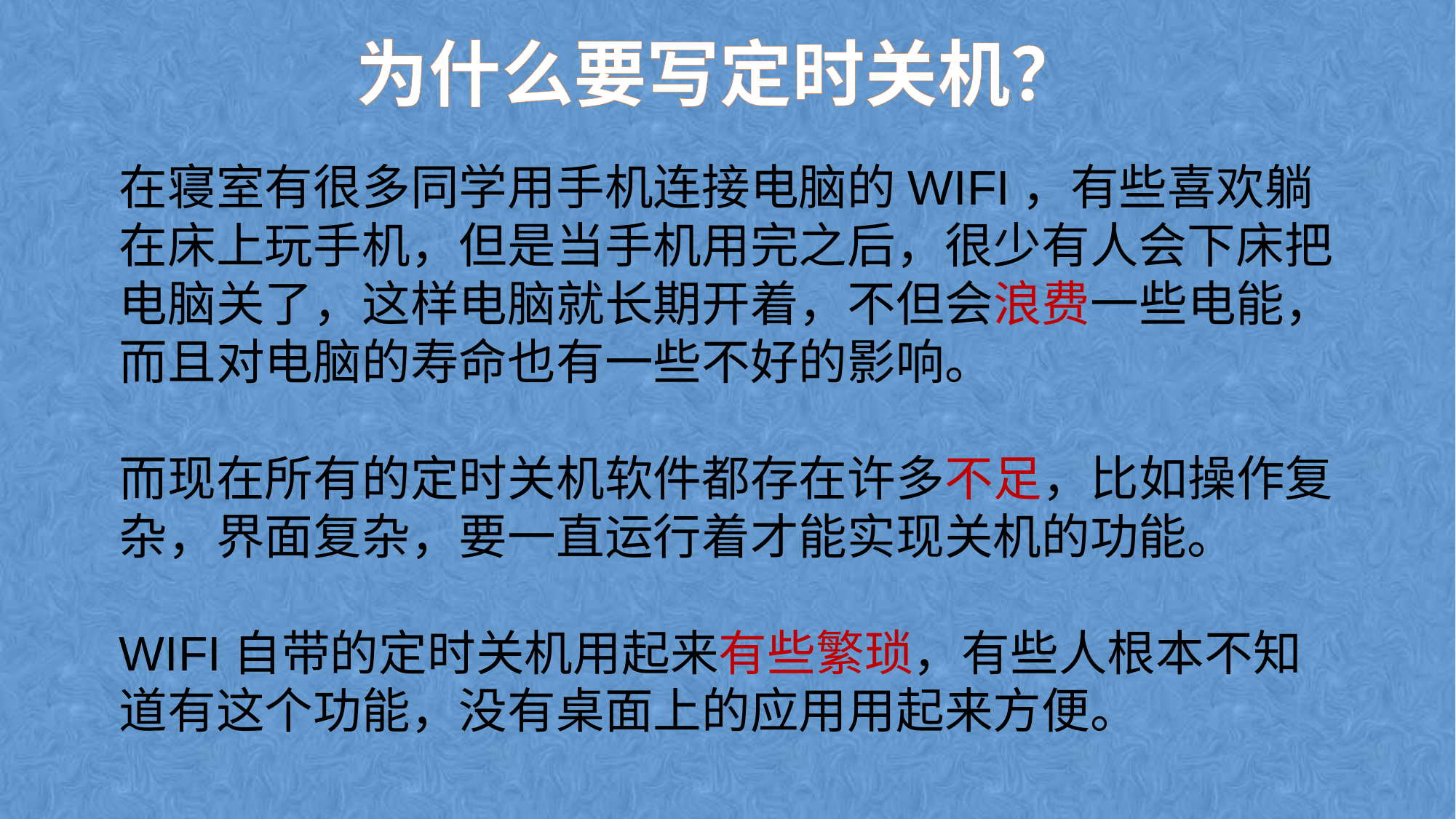

为什么要写定时关机？
在寝室有很多同学用手机连接电脑的WIFI，有些喜欢躺在床上玩手机，但是当手机用完之后，很少有人会下床把电脑关了，这样电脑就长期开着，不但会浪费一些电能，而且对电脑的寿命也有一些不好的影响。

而现在所有的定时关机软件都存在许多不足，比如操作复杂，界面复杂，要一直运行着才能实现关机的功能。

WIFI自带的定时关机用起来有些繁琐，有些人根本不知道有这个功能，没有桌面上的应用用起来方便。